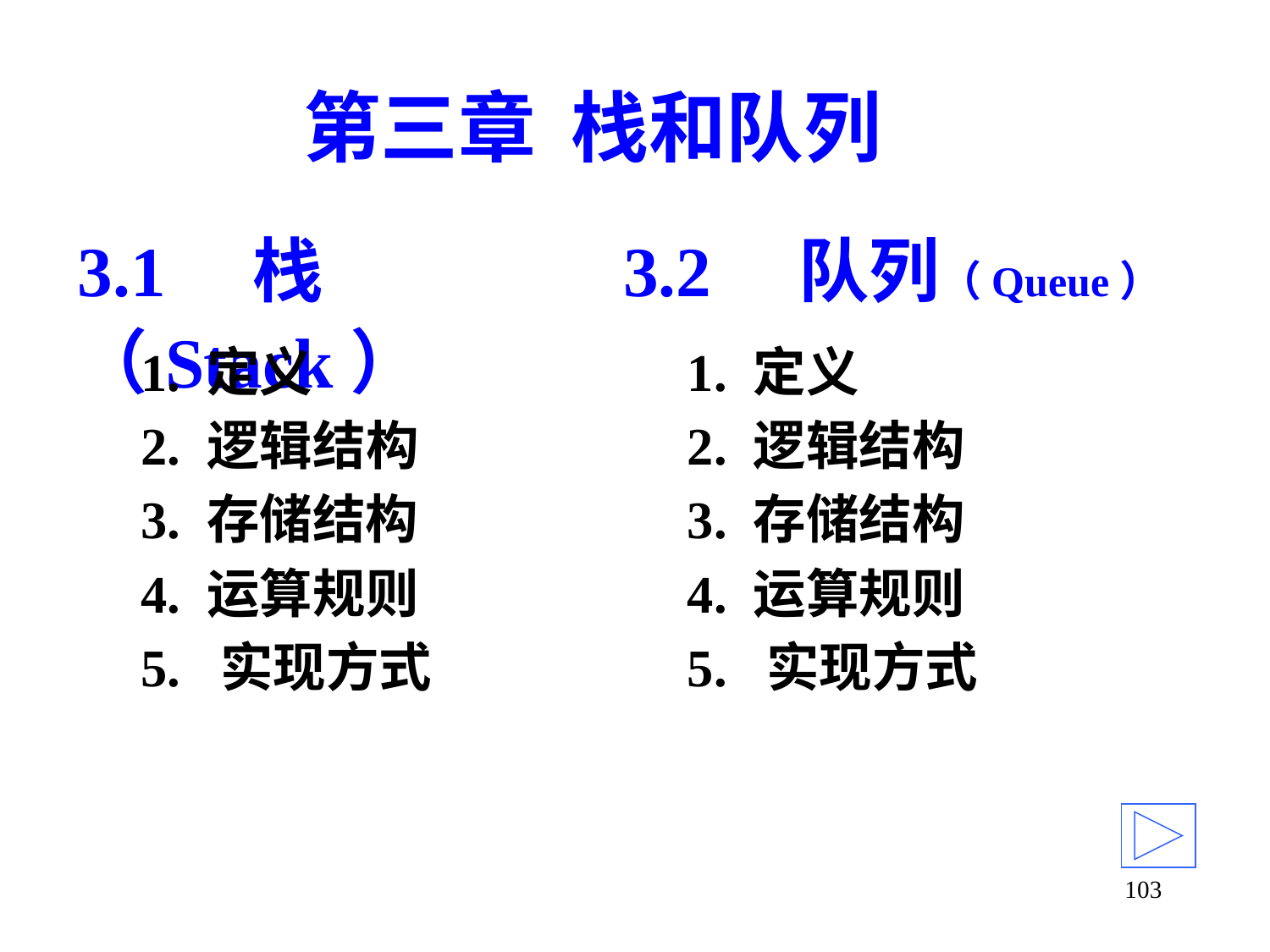

# 第三章  栈和队列
3.1    栈（Stack）
3.2    队列（Queue）
1. 定义
2. 逻辑结构
3. 存储结构
4. 运算规则
5.  实现方式
1. 定义
2. 逻辑结构
3. 存储结构
4. 运算规则
5.  实现方式

103